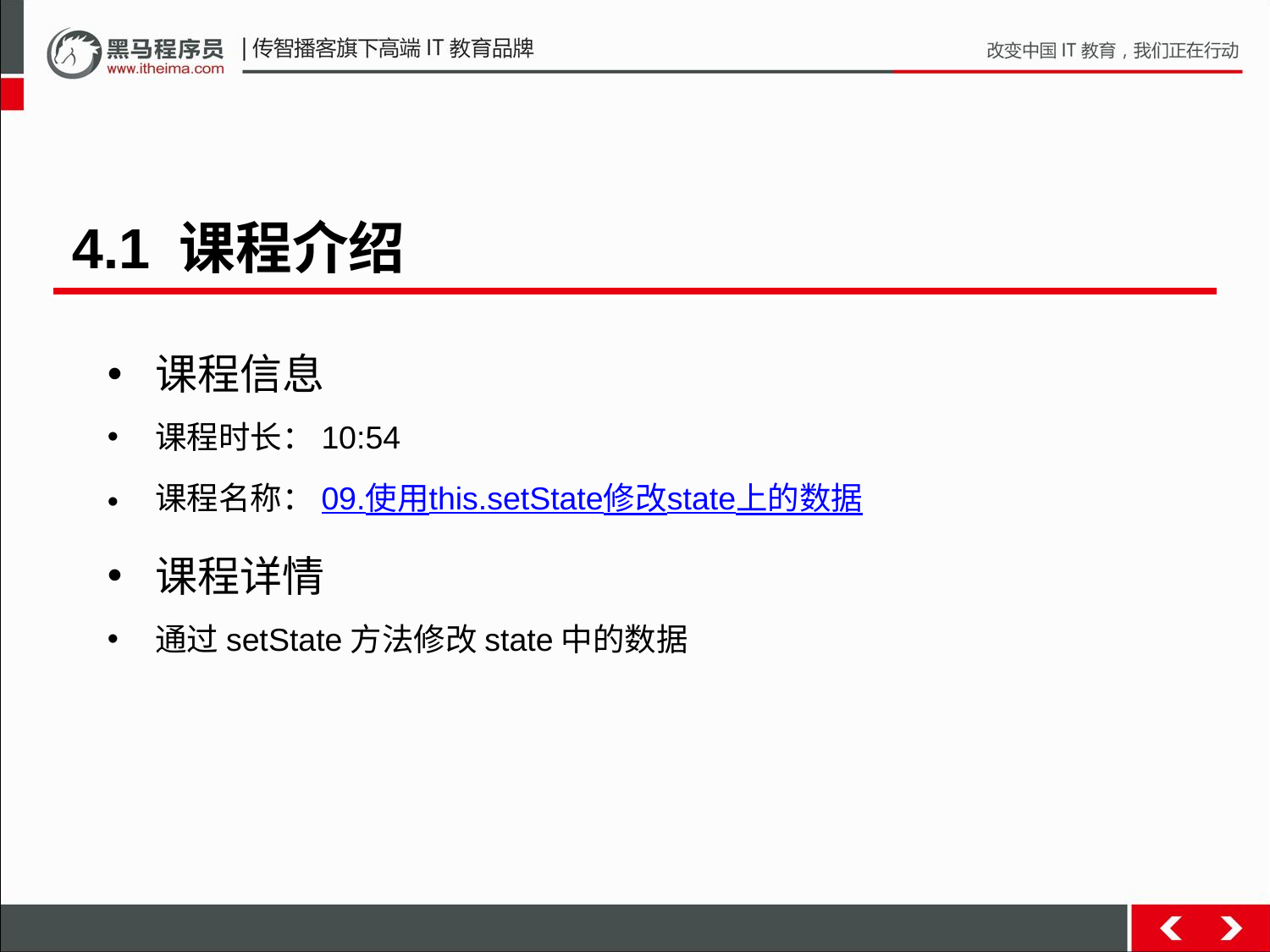

4.1 课程介绍
课程信息
课程时长：10:54
课程名称：09.使用this.setState修改state上的数据
课程详情
通过setState方法修改state中的数据